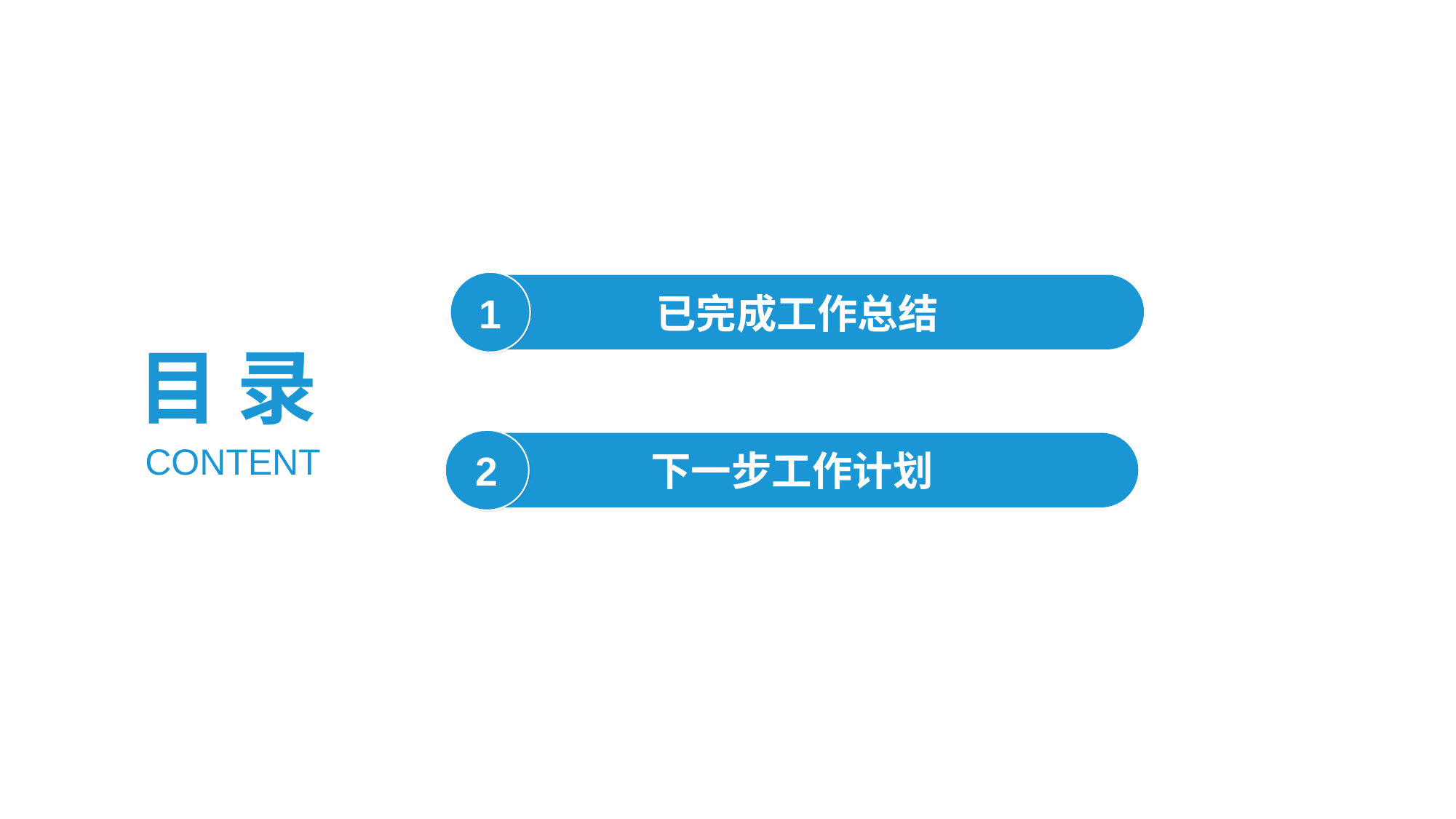

1
已完成工作总结

目 录
2
下一步工作计划

CONTENT